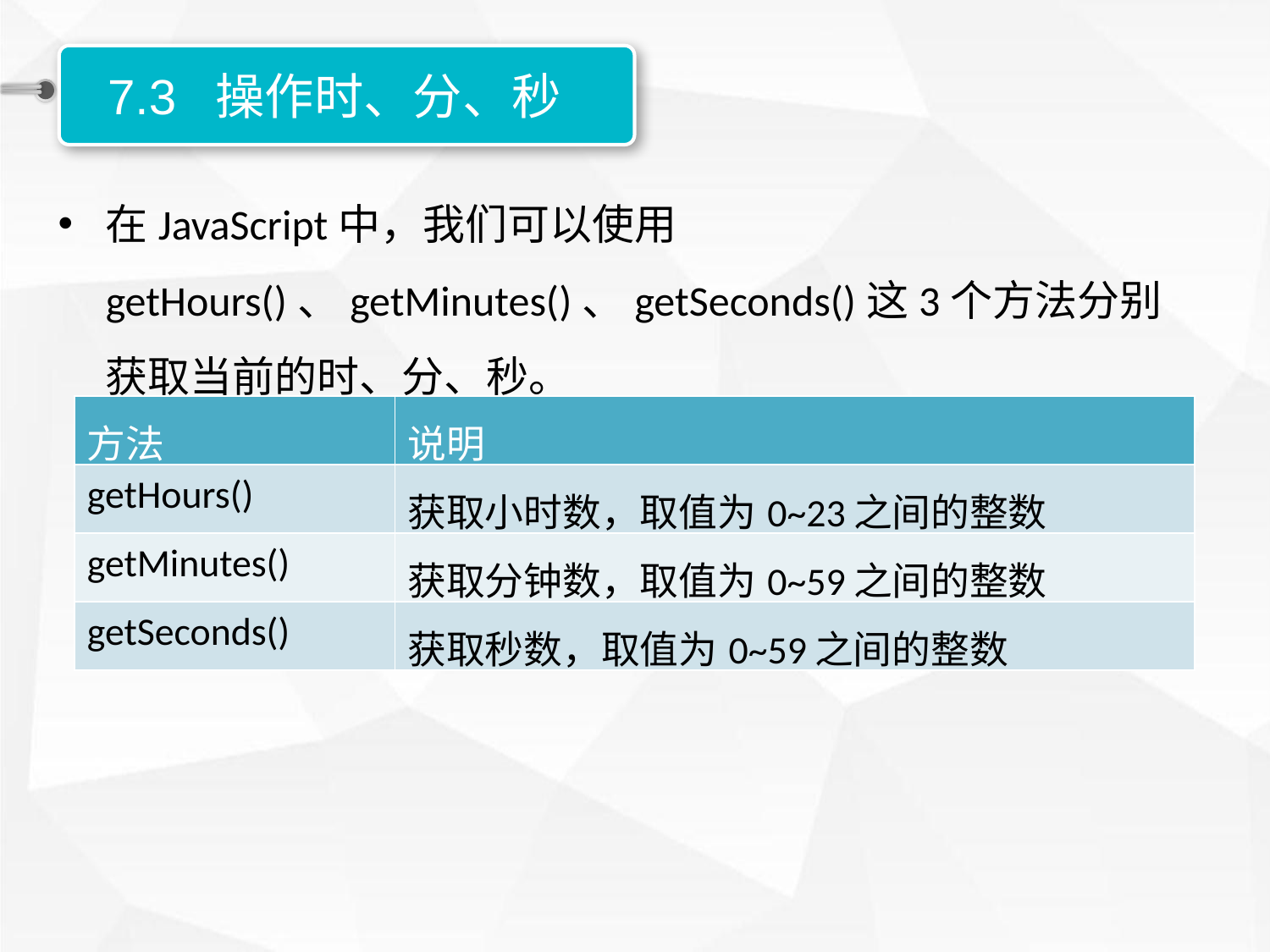

7.3  操作时、分、秒

在JavaScript中，我们可以使用getHours()、getMinutes()、getSeconds()这3个方法分别获取当前的时、分、秒。
| 方法 | 说明 |
| --- | --- |
| getHours() | 获取小时数，取值为0~23之间的整数 |
| getMinutes() | 获取分钟数，取值为0~59之间的整数 |
| getSeconds() | 获取秒数，取值为0~59之间的整数 |